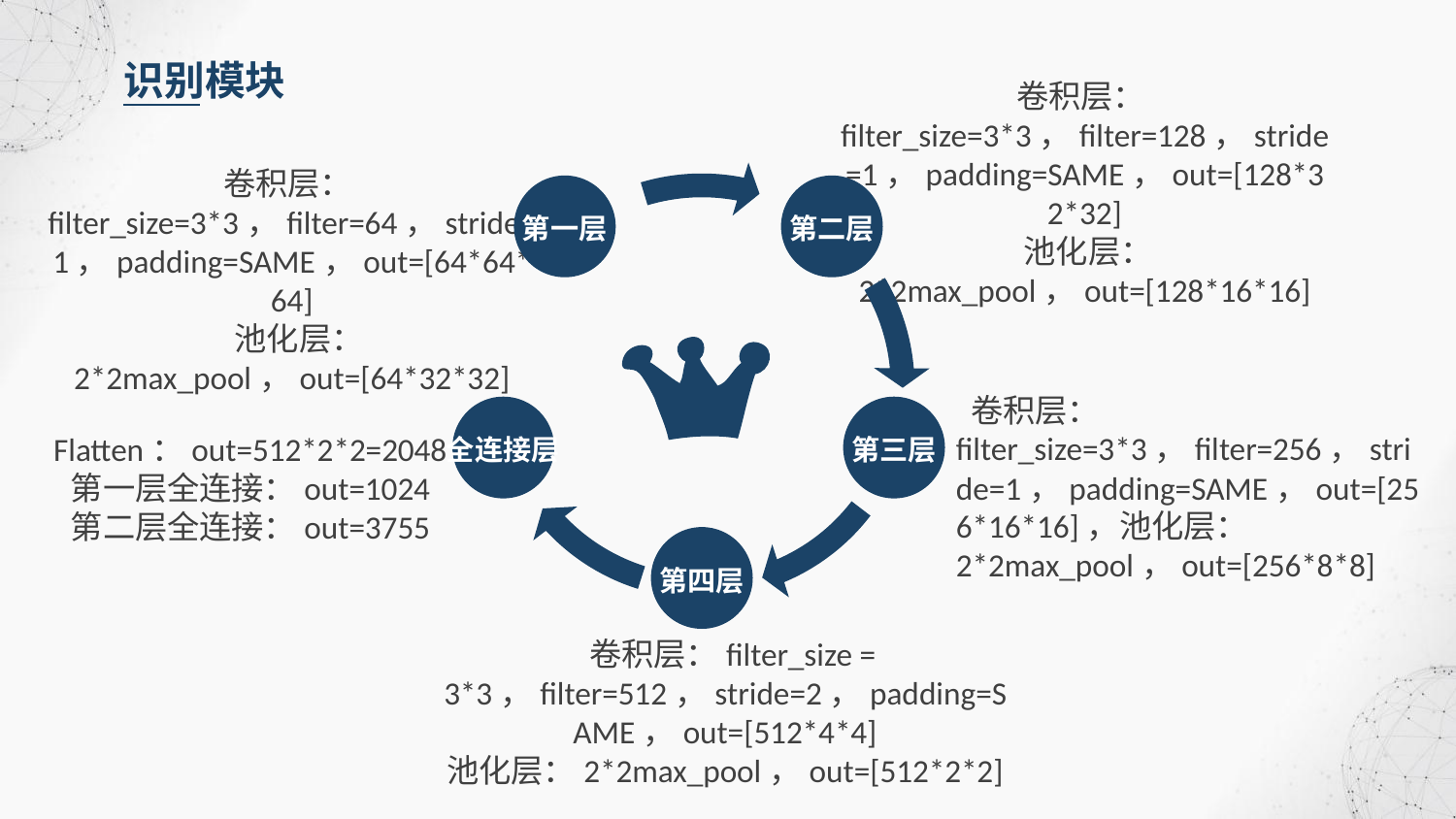

识别模块
卷积层：filter_size=3*3，filter=128，stride=1，padding=SAME，out=[128*32*32]
 池化层：2*2max_pool，out=[128*16*16]
卷积层：filter_size=3*3，filter=64，stride=1，padding=SAME，out=[64*64*64]
  池化层：2*2max_pool，out=[64*32*32]

第一层

第二层

 卷积层：filter_size=3*3，filter=256，stride=1，padding=SAME，out=[256*16*16]，池化层：2*2max_pool，out=[256*8*8]

全连接层

第三层
Flatten：out=512*2*2=2048
第一层全连接：out=1024
第二层全连接：out=3755

第四层
 卷积层：filter_size = 3*3，filter=512，stride=2，padding=SAME，out=[512*4*4]
池化层：2*2max_pool，out=[512*2*2]